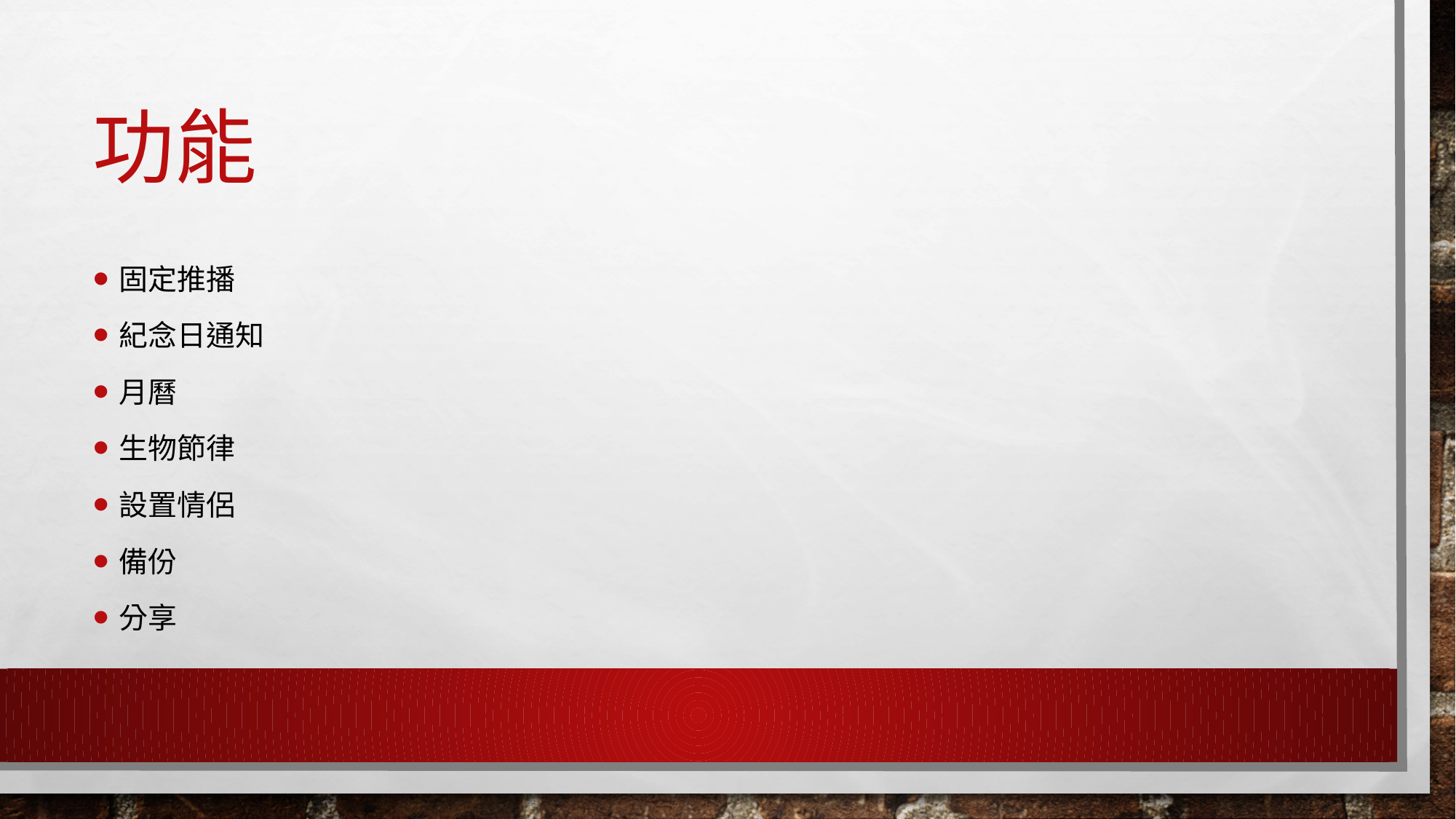

# 功能
固定推播
紀念日通知
月曆
生物節律
設置情侶
備份
分享